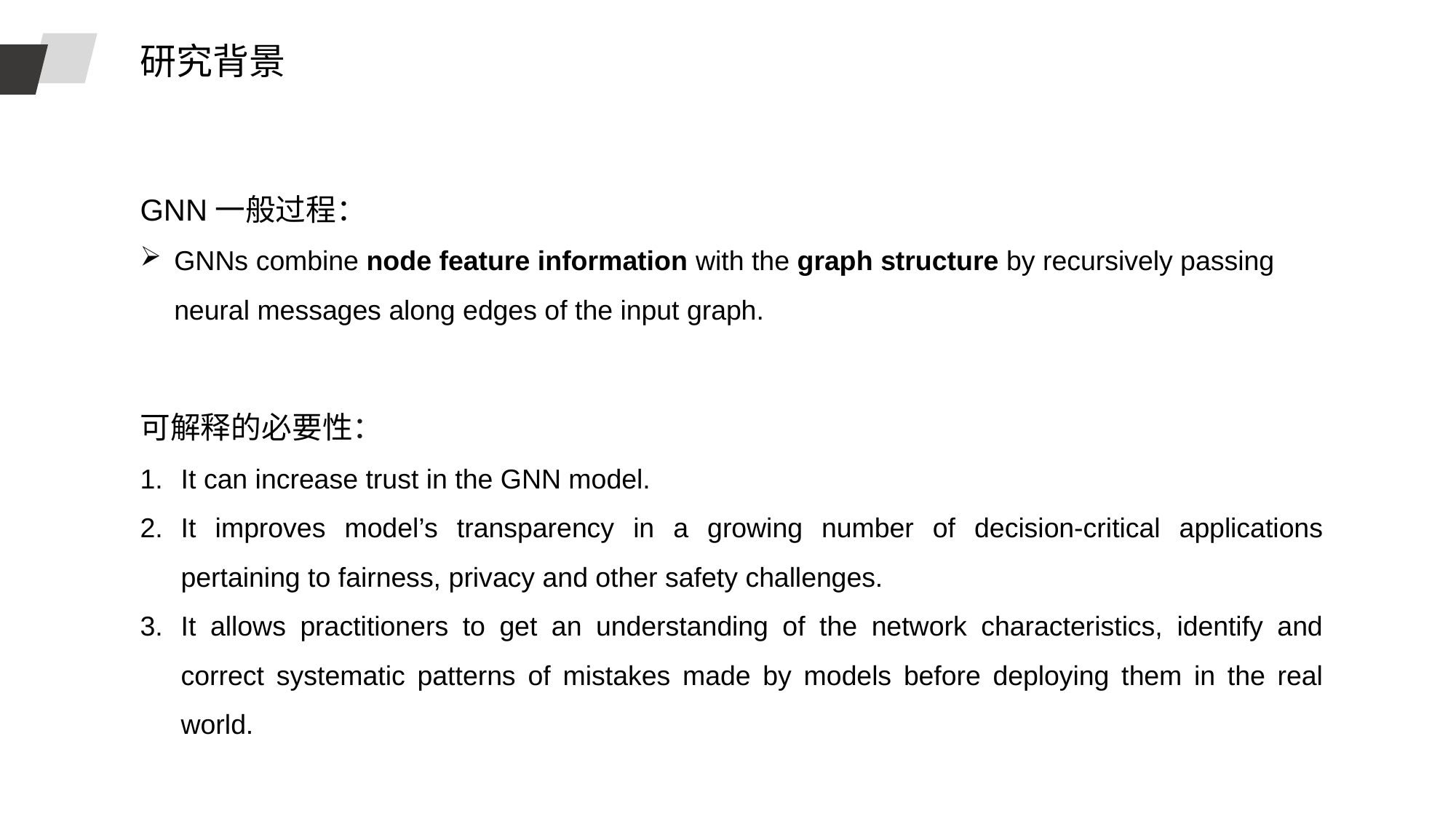

研究背景
GNN一般过程：
GNNs combine node feature information with the graph structure by recursively passing neural messages along edges of the input graph.
可解释的必要性：
It can increase trust in the GNN model.
It improves model’s transparency in a growing number of decision-critical applications pertaining to fairness, privacy and other safety challenges.
It allows practitioners to get an understanding of the network characteristics, identify and correct systematic patterns of mistakes made by models before deploying them in the real world.